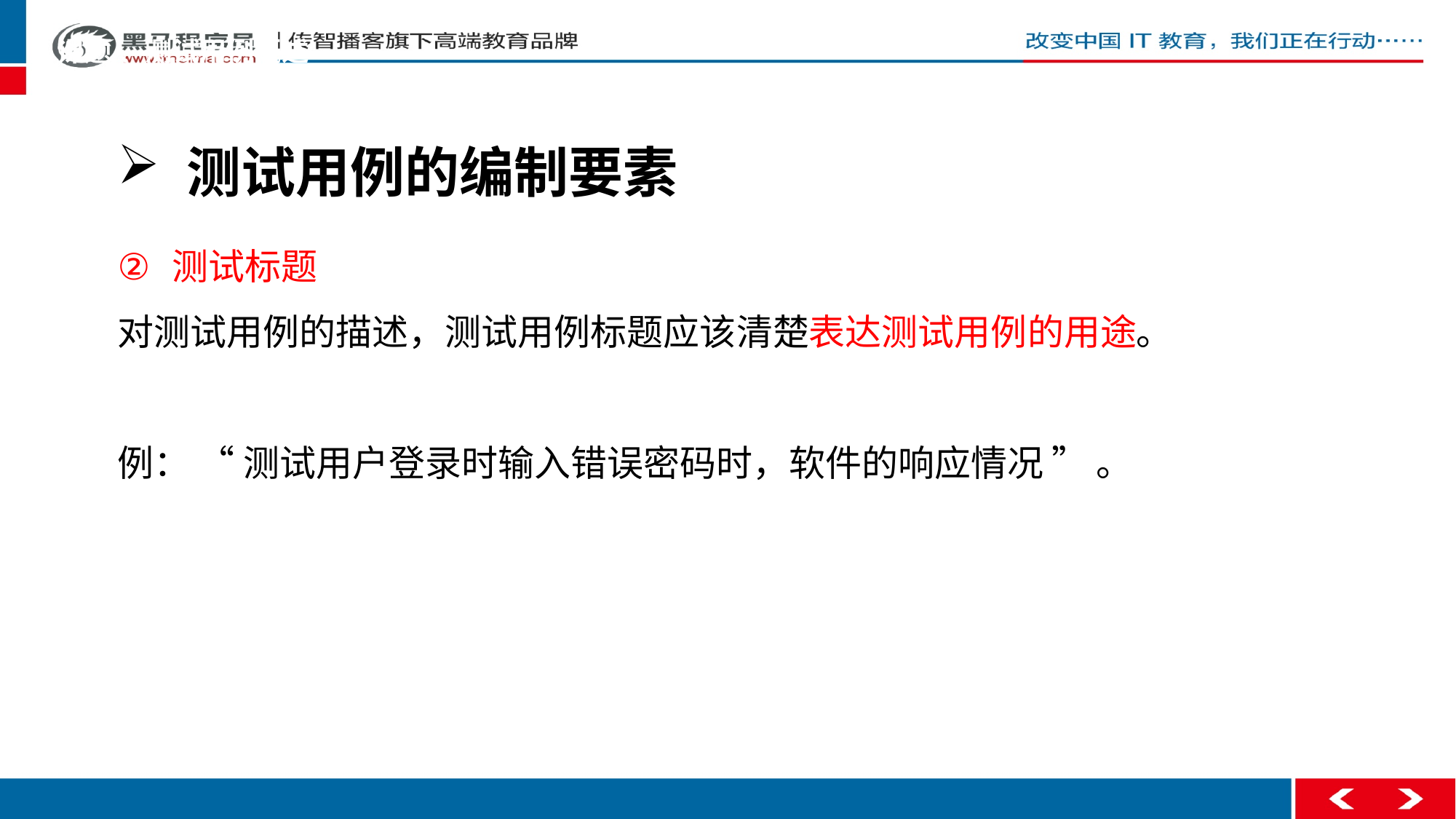

课题 、测试用例概述
 测试用例的编制要素
测试标题
对测试用例的描述，测试用例标题应该清楚表达测试用例的用途。

例： “ 测试用户登录时输入错误密码时，软件的响应情况 ” 。